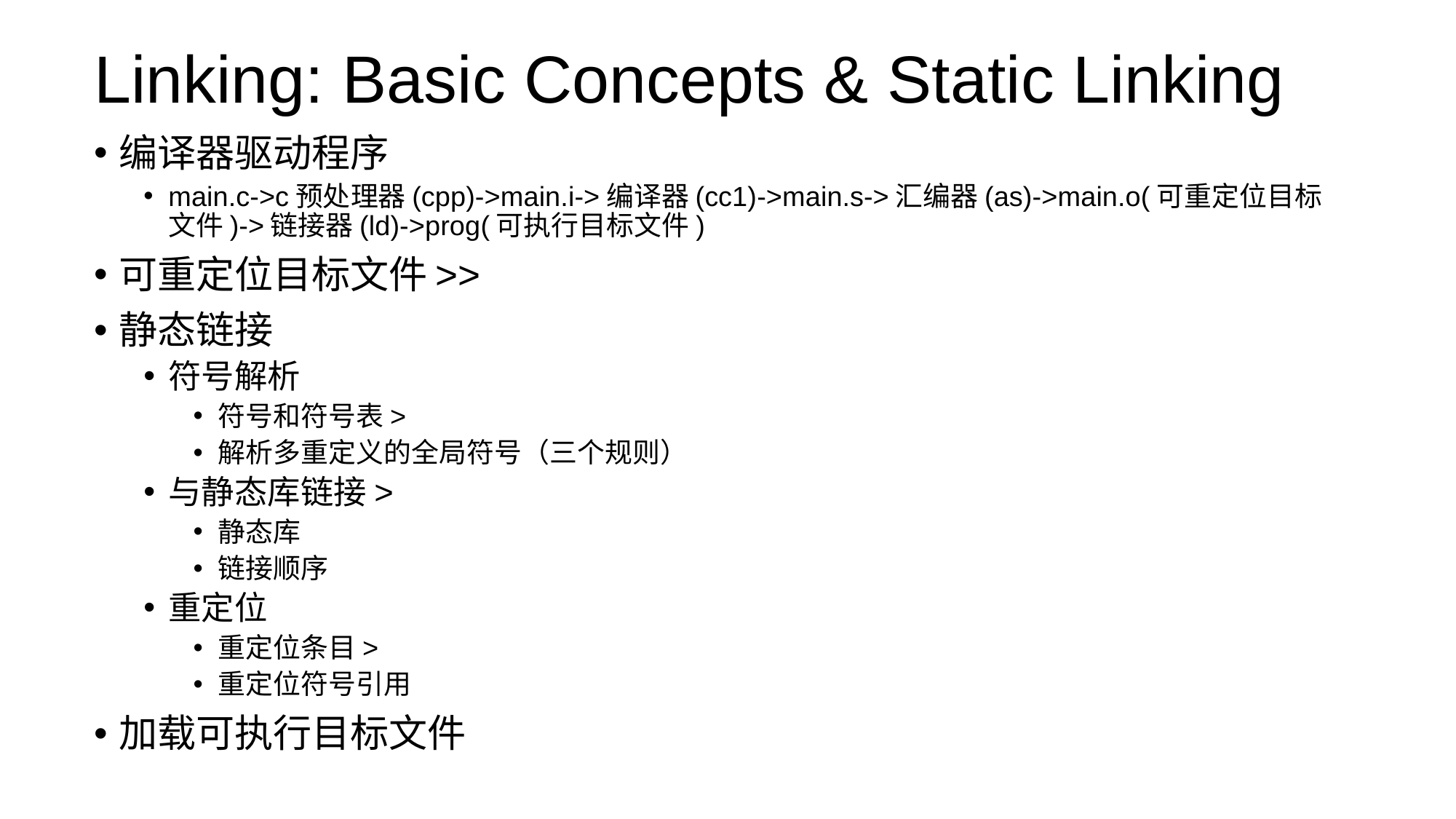

# Linking: Basic Concepts & Static Linking
编译器驱动程序
main.c->c预处理器(cpp)->main.i->编译器(cc1)->main.s->汇编器(as)->main.o(可重定位目标文件)->链接器(ld)->prog(可执行目标文件)
可重定位目标文件>>
静态链接
符号解析
符号和符号表>
解析多重定义的全局符号（三个规则）
与静态库链接>
静态库
链接顺序
重定位
重定位条目>
重定位符号引用
加载可执行目标文件